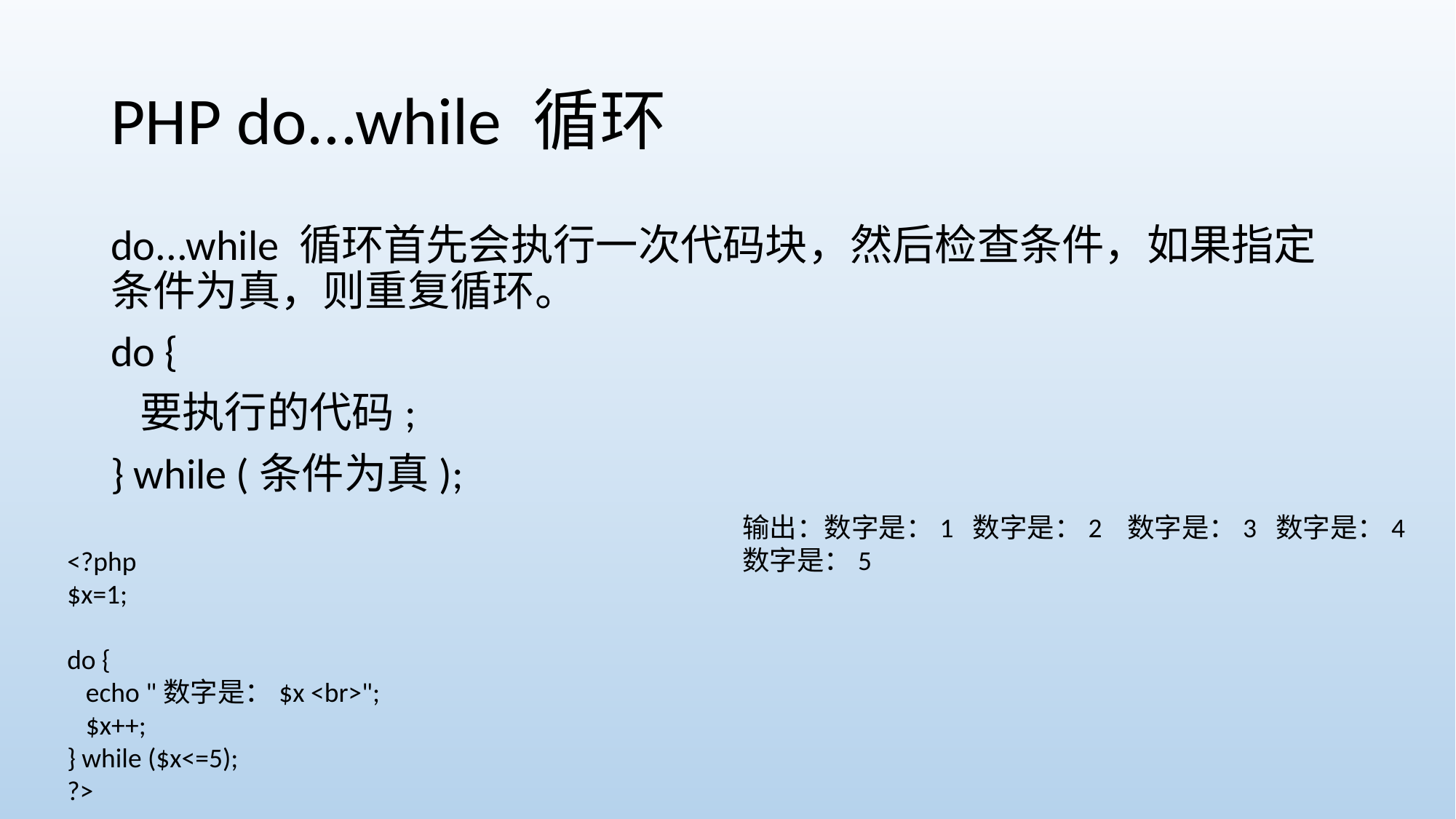

# PHP do...while 循环
do...while 循环首先会执行一次代码块，然后检查条件，如果指定条件为真，则重复循环。
do {
  要执行的代码;
} while (条件为真);
输出：数字是：1  数字是：2   数字是：3  数字是：4
数字是：5
<?php
$x=1;

do {
   echo "数字是：$x <br>";
   $x++;
} while ($x<=5);
?>